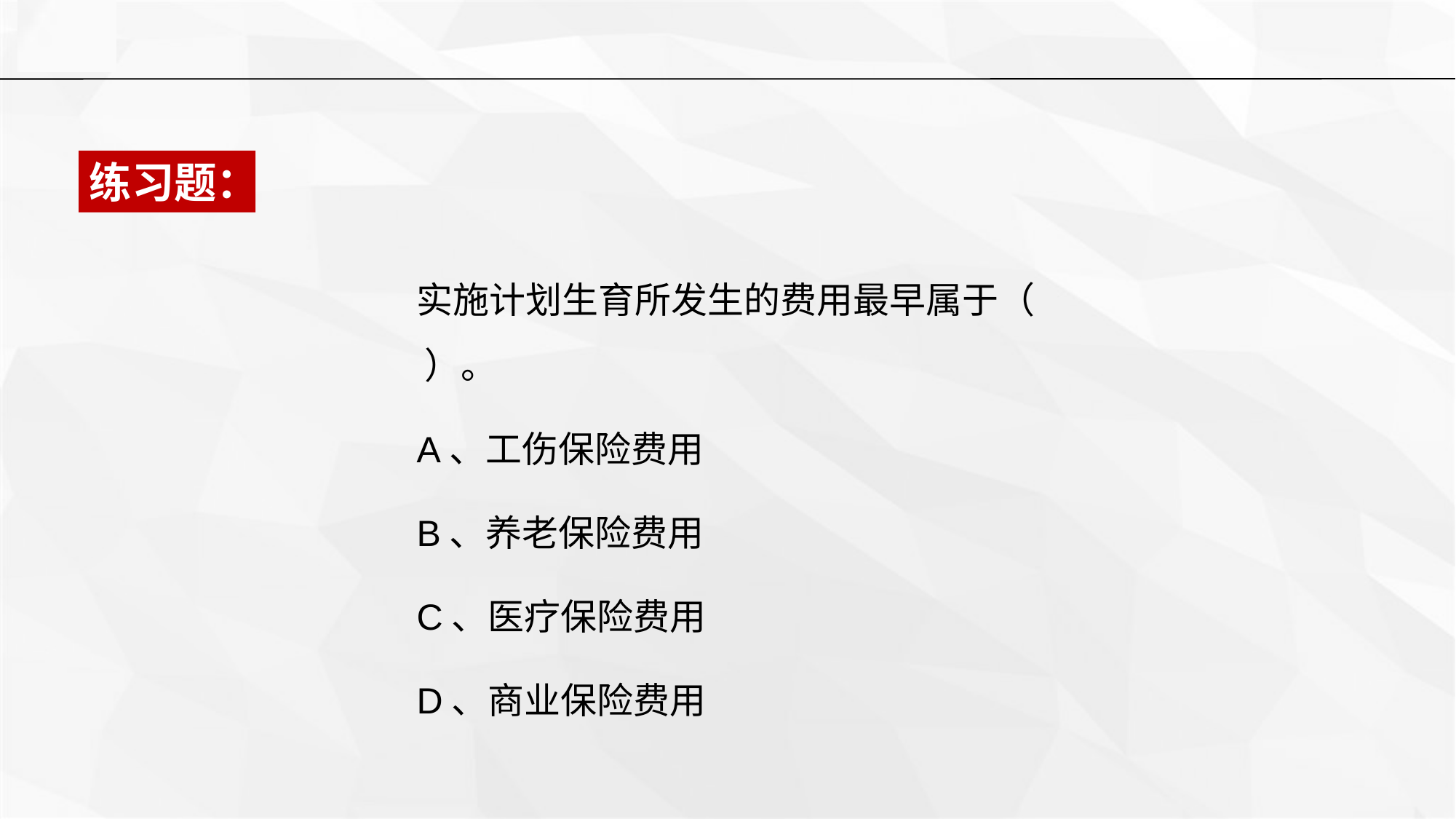

练习题：
实施计划生育所发生的费用最早属于（      ）。
A、工伤保险费用
B、养老保险费用
C、医疗保险费用
D、商业保险费用